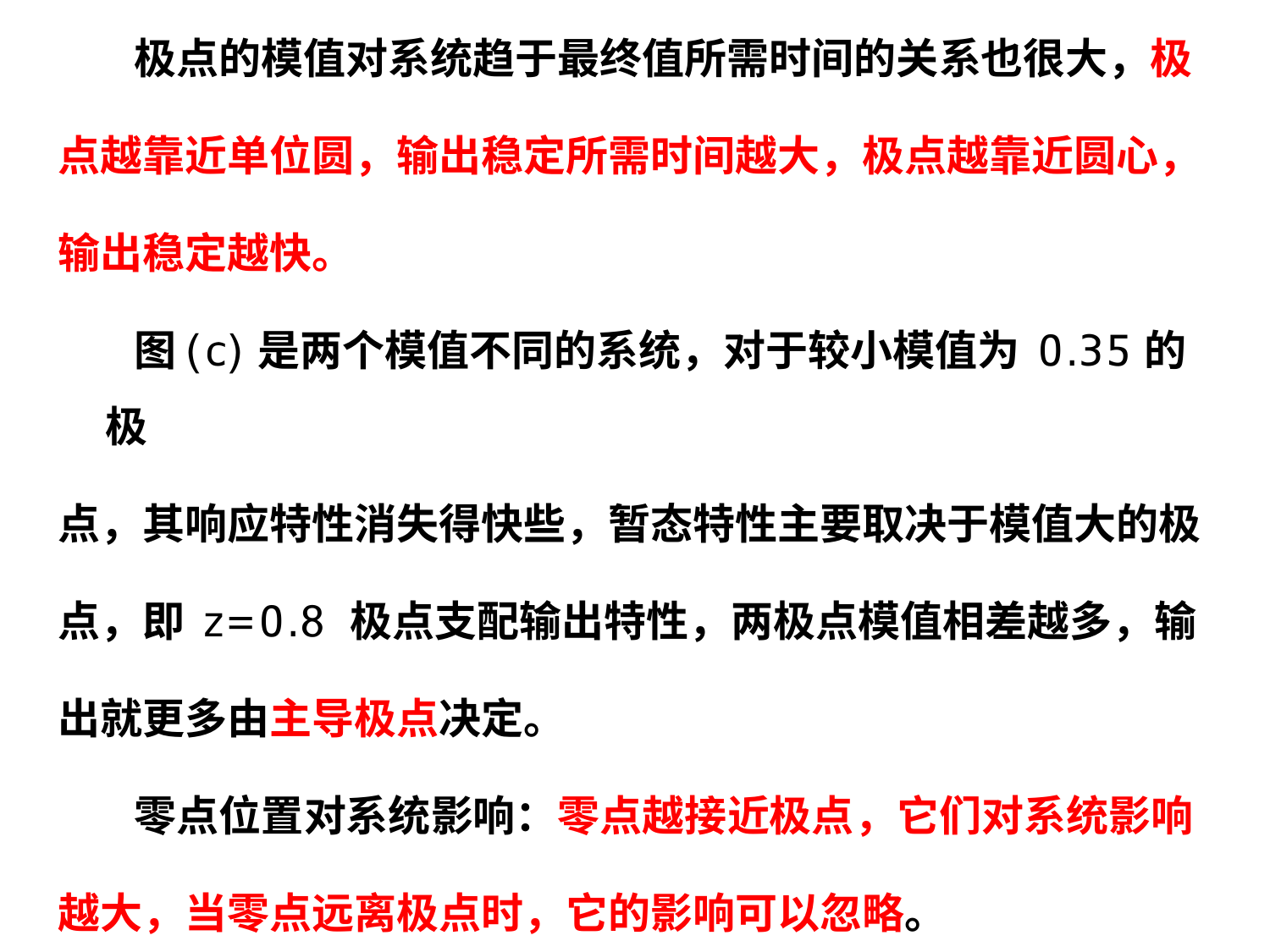

极点的模值对系统趋于最终值所需时间的关系也很大，极
点越靠近单位圆，输出稳定所需时间越大，极点越靠近圆心，
输出稳定越快。
       图(c)是两个模值不同的系统，对于较小模值为 0.35的极
点，其响应特性消失得快些，暂态特性主要取决于模值大的极
点，即 z=0.8 极点支配输出特性，两极点模值相差越多，输
出就更多由主导极点决定。
       零点位置对系统影响：零点越接近极点，它们对系统影响
越大，当零点远离极点时，它的影响可以忽略。